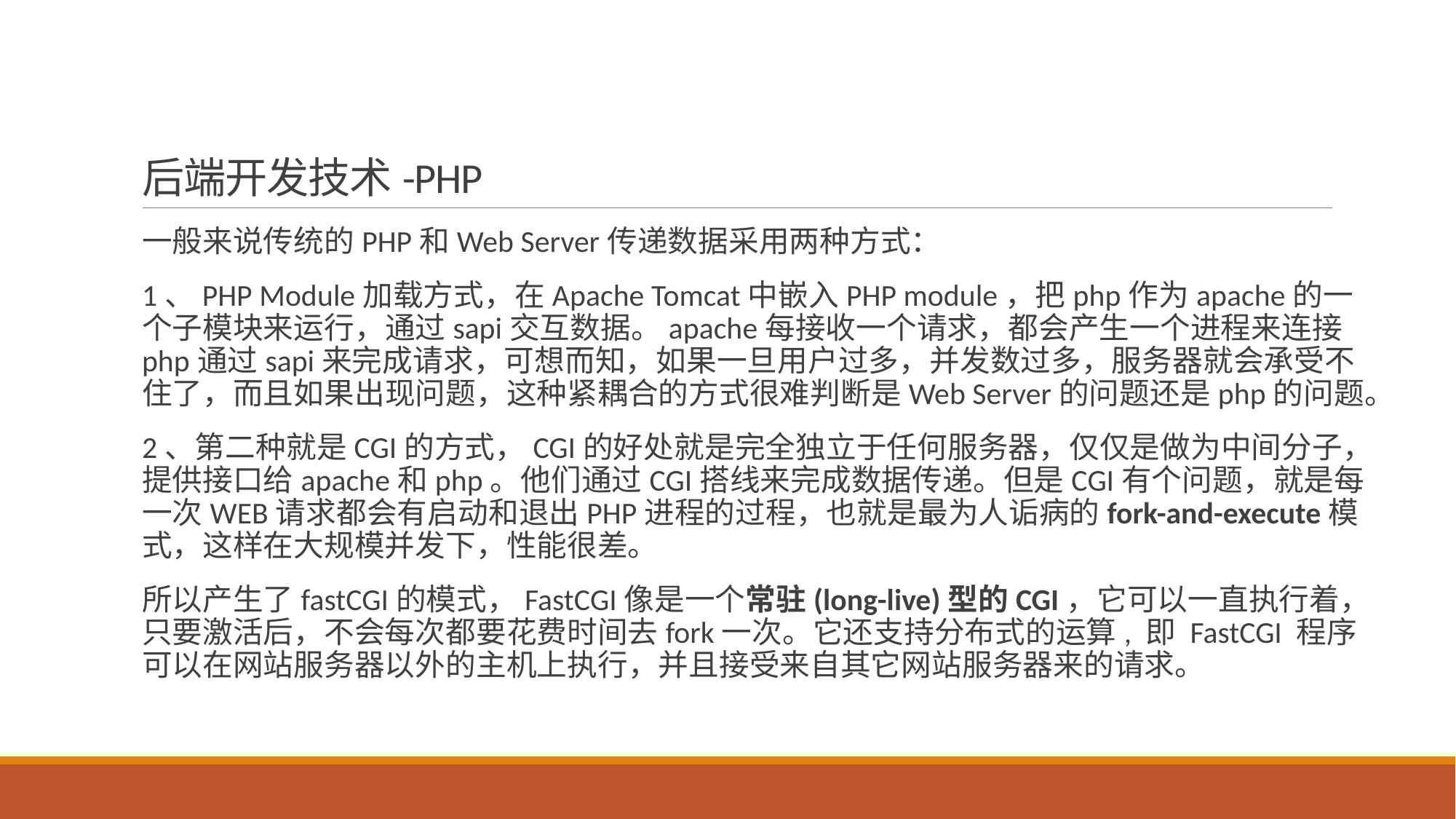

# 后端开发技术-PHP
一般来说传统的PHP和Web Server传递数据采用两种方式：
1、PHP Module加载方式，在Apache Tomcat中嵌入PHP module，把php作为apache的一个子模块来运行，通过sapi交互数据。apache每接收一个请求，都会产生一个进程来连接php通过sapi来完成请求，可想而知，如果一旦用户过多，并发数过多，服务器就会承受不住了，而且如果出现问题，这种紧耦合的方式很难判断是Web Server的问题还是php的问题。
2、第二种就是CGI的方式，CGI的好处就是完全独立于任何服务器，仅仅是做为中间分子，提供接口给apache和php。他们通过CGI搭线来完成数据传递。但是CGI有个问题，就是每一次WEB请求都会有启动和退出PHP进程的过程，也就是最为人诟病的fork-and-execute模式，这样在大规模并发下，性能很差。
所以产生了fastCGI的模式，FastCGI像是一个常驻(long-live)型的CGI，它可以一直执行着，只要激活后，不会每次都要花费时间去fork一次。它还支持分布式的运算, 即 FastCGI 程序可以在网站服务器以外的主机上执行，并且接受来自其它网站服务器来的请求。